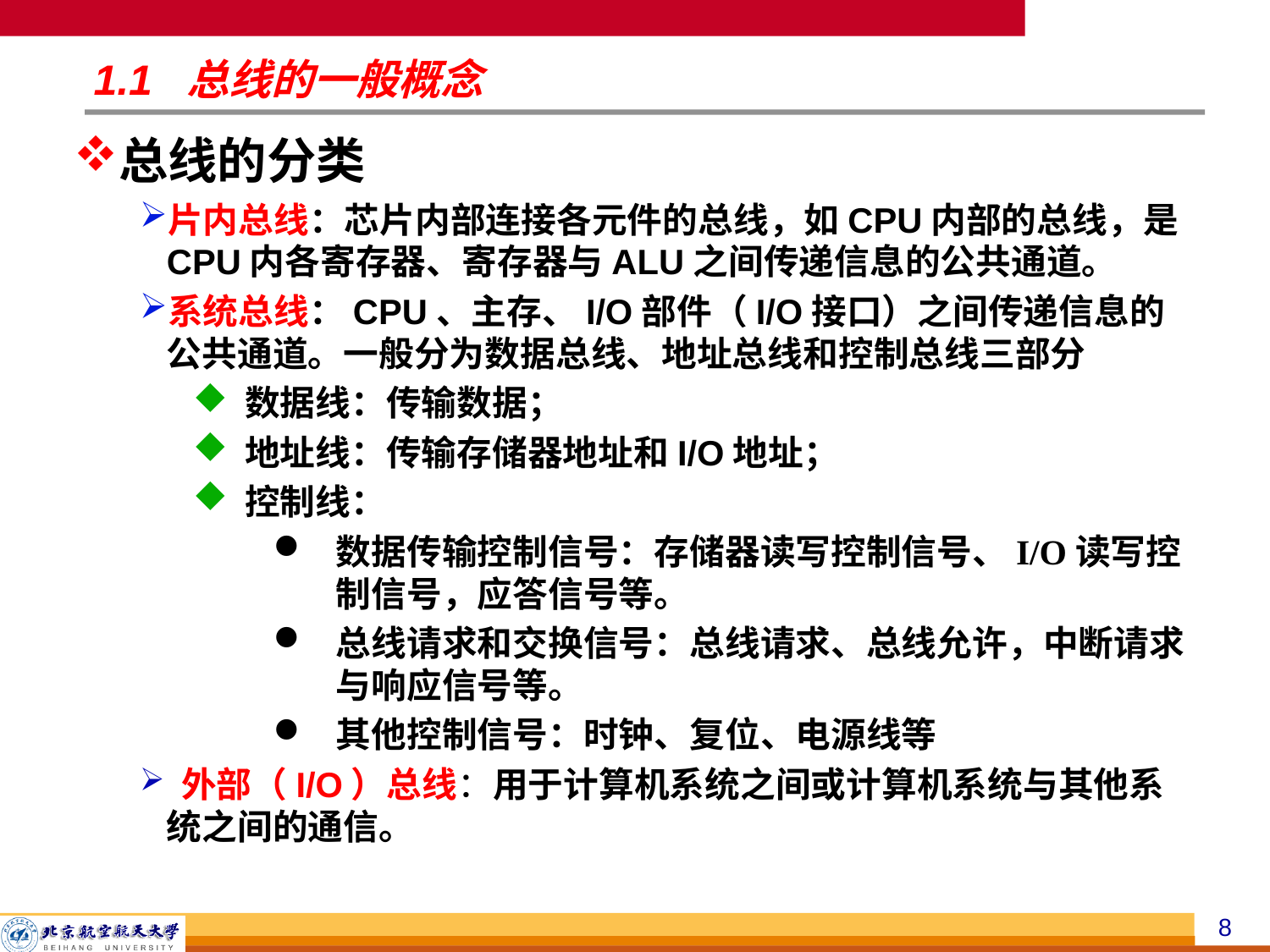

# 1.1  总线的一般概念
总线的分类
片内总线：芯片内部连接各元件的总线，如CPU内部的总线，是CPU内各寄存器、寄存器与ALU之间传递信息的公共通道。
系统总线：CPU、主存、I/O部件（I/O接口）之间传递信息的公共通道。一般分为数据总线、地址总线和控制总线三部分
 数据线：传输数据；
 地址线：传输存储器地址和I/O地址；
 控制线：
数据传输控制信号：存储器读写控制信号、I/O读写控制信号，应答信号等。
总线请求和交换信号：总线请求、总线允许，中断请求与响应信号等。
其他控制信号：时钟、复位、电源线等
 外部（I/O）总线：用于计算机系统之间或计算机系统与其他系统之间的通信。